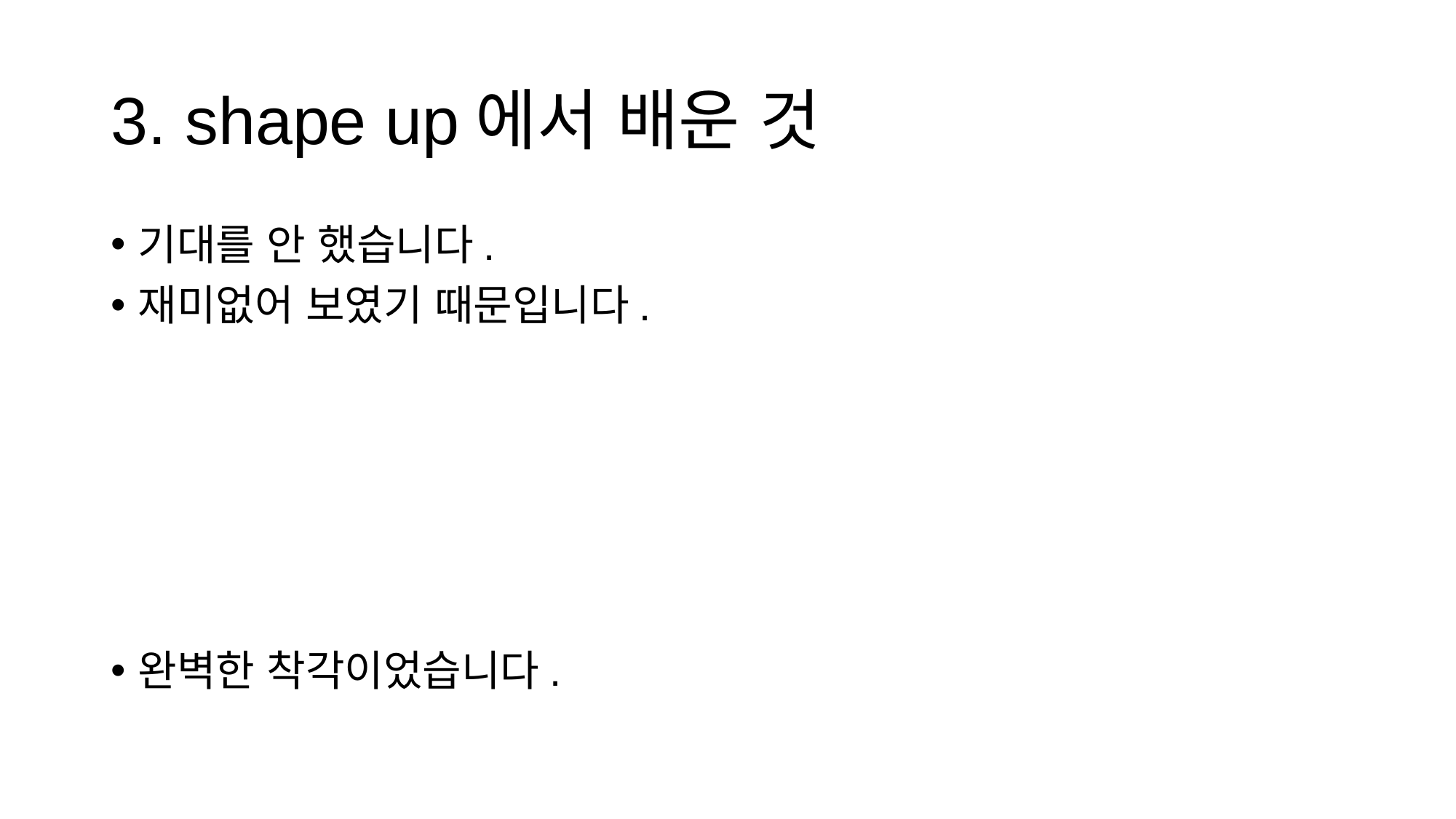

# 3. shape up에서 배운 것
기대를 안 했습니다.
재미없어 보였기 때문입니다.

완벽한 착각이었습니다.